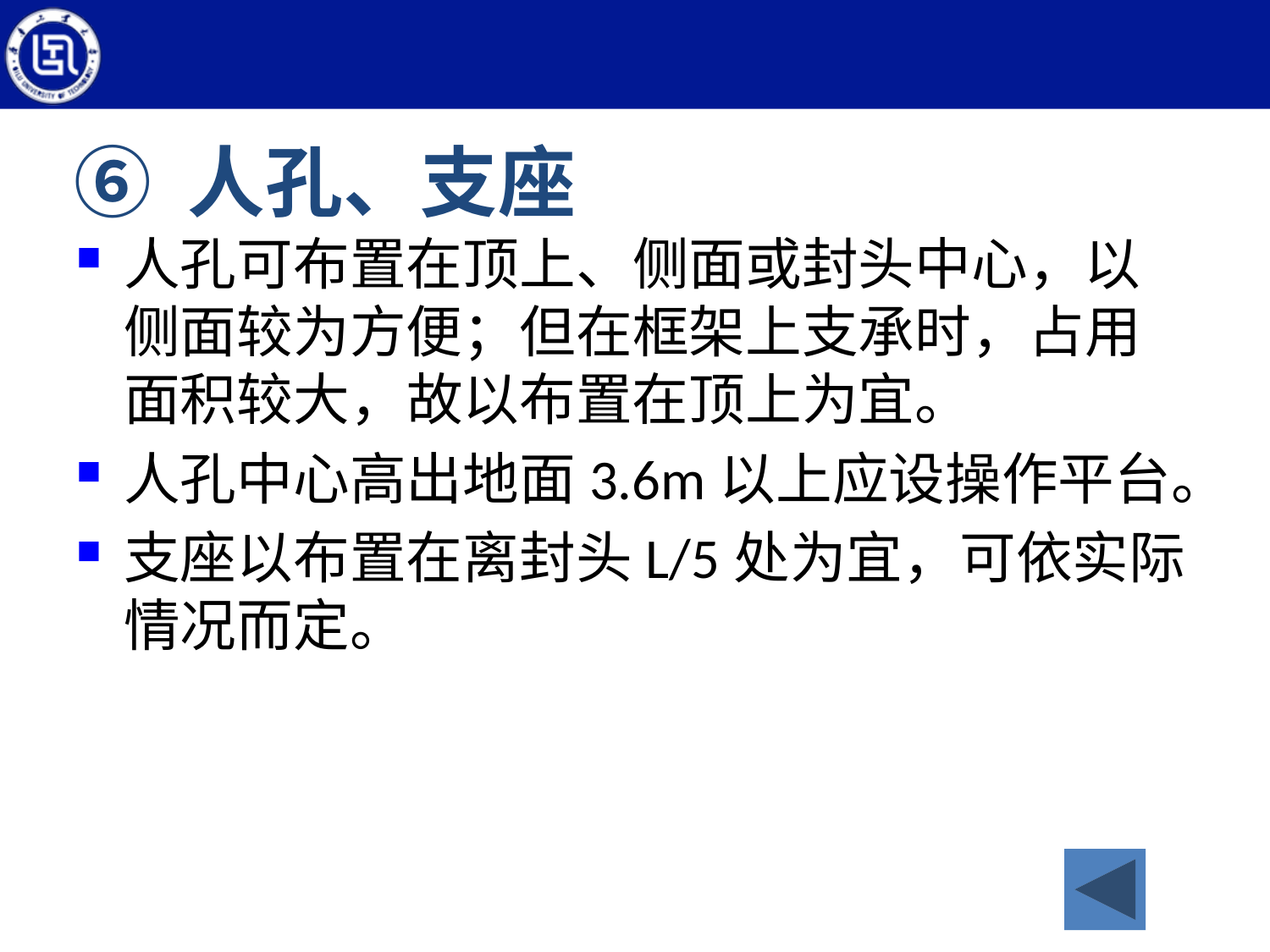

# ⑥ 人孔、支座
人孔可布置在顶上、侧面或封头中心，以侧面较为方便；但在框架上支承时，占用面积较大，故以布置在顶上为宜。
人孔中心高出地面3.6m以上应设操作平台。
支座以布置在离封头L/5处为宜，可依实际情况而定。